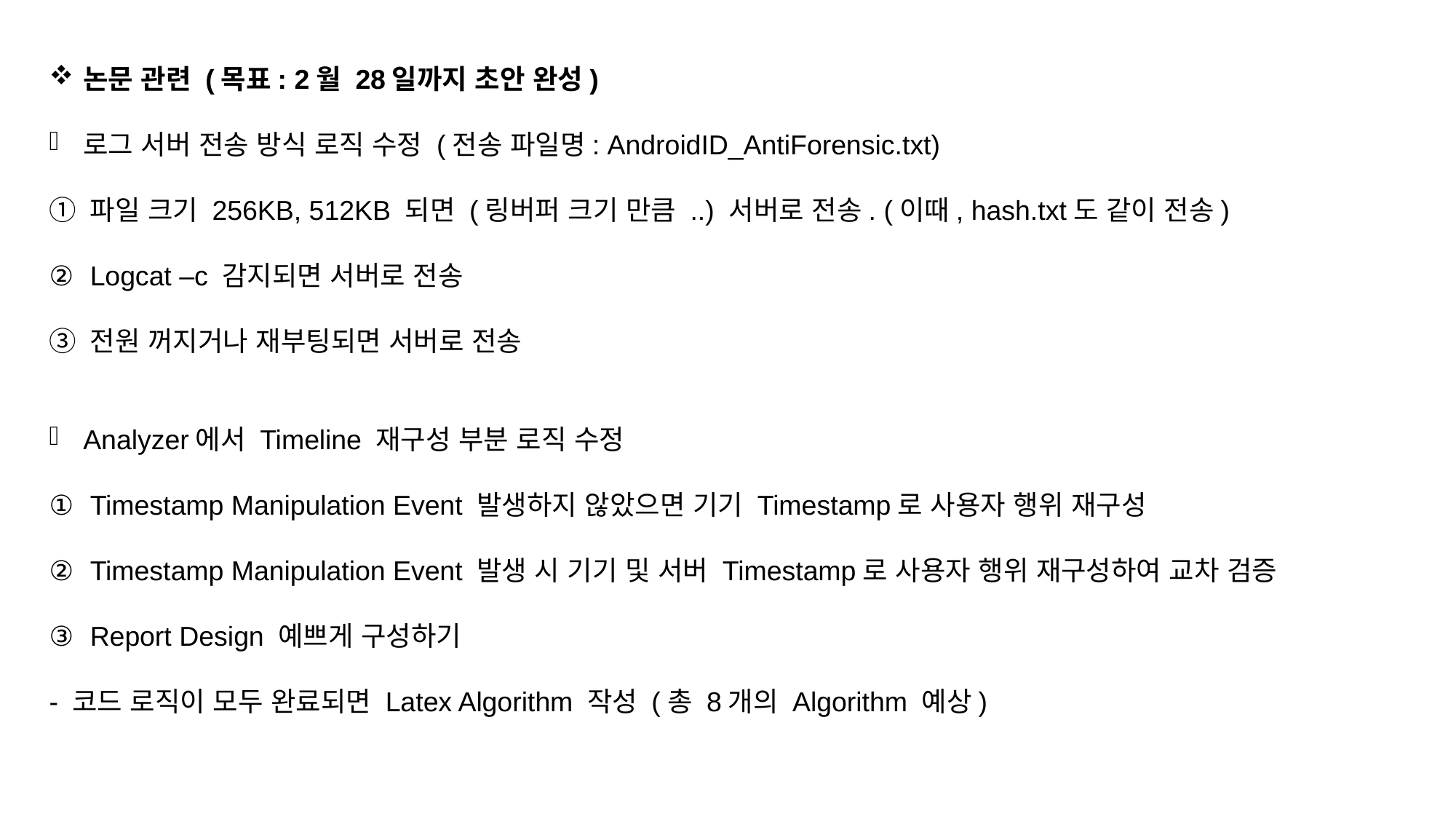

논문 관련 (목표: 2월 28일까지 초안 완성)
로그 서버 전송 방식 로직 수정 (전송 파일명: AndroidID_AntiForensic.txt)
파일 크기 256KB, 512KB 되면 (링버퍼 크기 만큼 ..) 서버로 전송. (이때, hash.txt도 같이 전송)
Logcat –c 감지되면 서버로 전송
전원 꺼지거나 재부팅되면 서버로 전송
Analyzer에서 Timeline 재구성 부분 로직 수정
Timestamp Manipulation Event 발생하지 않았으면 기기 Timestamp로 사용자 행위 재구성
Timestamp Manipulation Event 발생 시 기기 및 서버 Timestamp로 사용자 행위 재구성하여 교차 검증
Report Design 예쁘게 구성하기
- 코드 로직이 모두 완료되면 Latex Algorithm 작성 (총 8개의 Algorithm 예상)